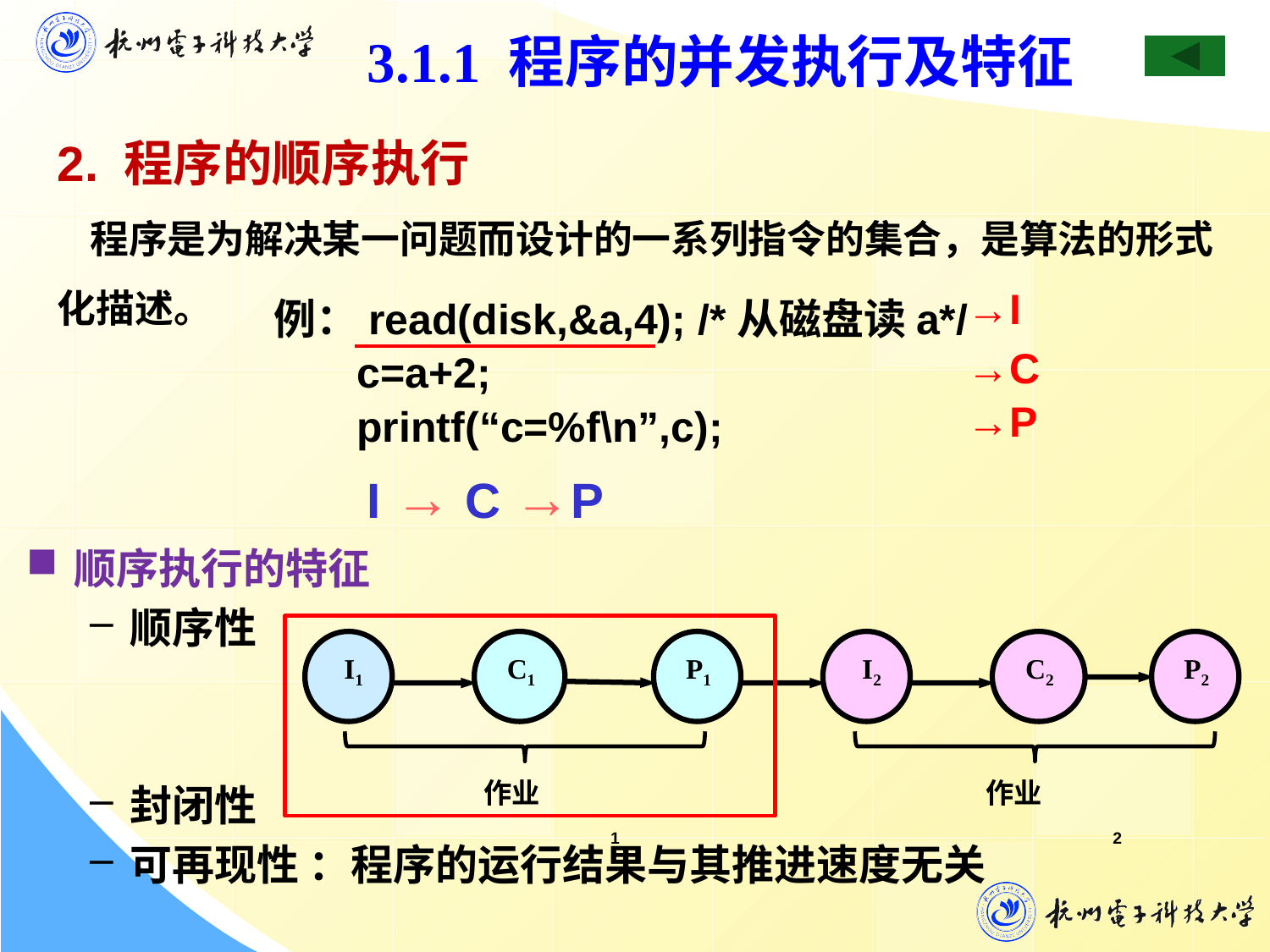

3.1.1 程序的并发执行及特征

2. 程序的顺序执行
   程序是为解决某一问题而设计的一系列指令的集合，是算法的形式化描述。
→I
→C
→P
例：read(disk,&a,4); /*从磁盘读a*/
       c=a+2;
       printf(“c=%f\n”,c);
I → C →P
顺序执行的特征
顺序性

封闭性
可再现性 ：程序的运行结果与其推进速度无关

  I1
 C1
 P1
  I2
 C2
 P2

作业1
作业2